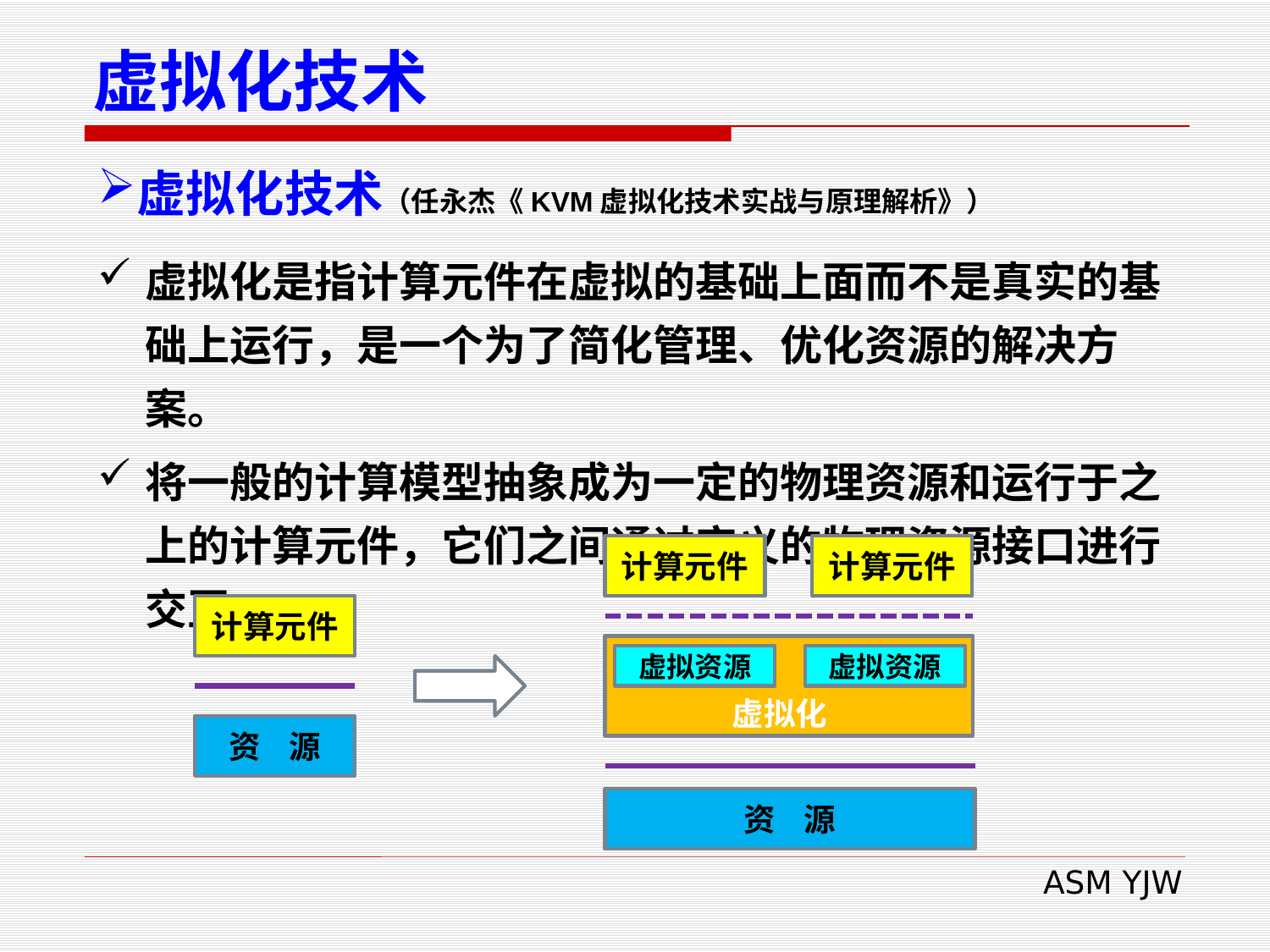

# 虚拟化技术
虚拟化技术（任永杰《KVM虚拟化技术实战与原理解析》）
虚拟化是指计算元件在虚拟的基础上面而不是真实的基础上运行，是一个为了简化管理、优化资源的解决方案。
将一般的计算模型抽象成为一定的物理资源和运行于之上的计算元件，它们之间通过定义的物理资源接口进行交互。

计算元件
计算元件

虚拟资源
虚拟资源
虚拟化
资    源
计算元件
资    源